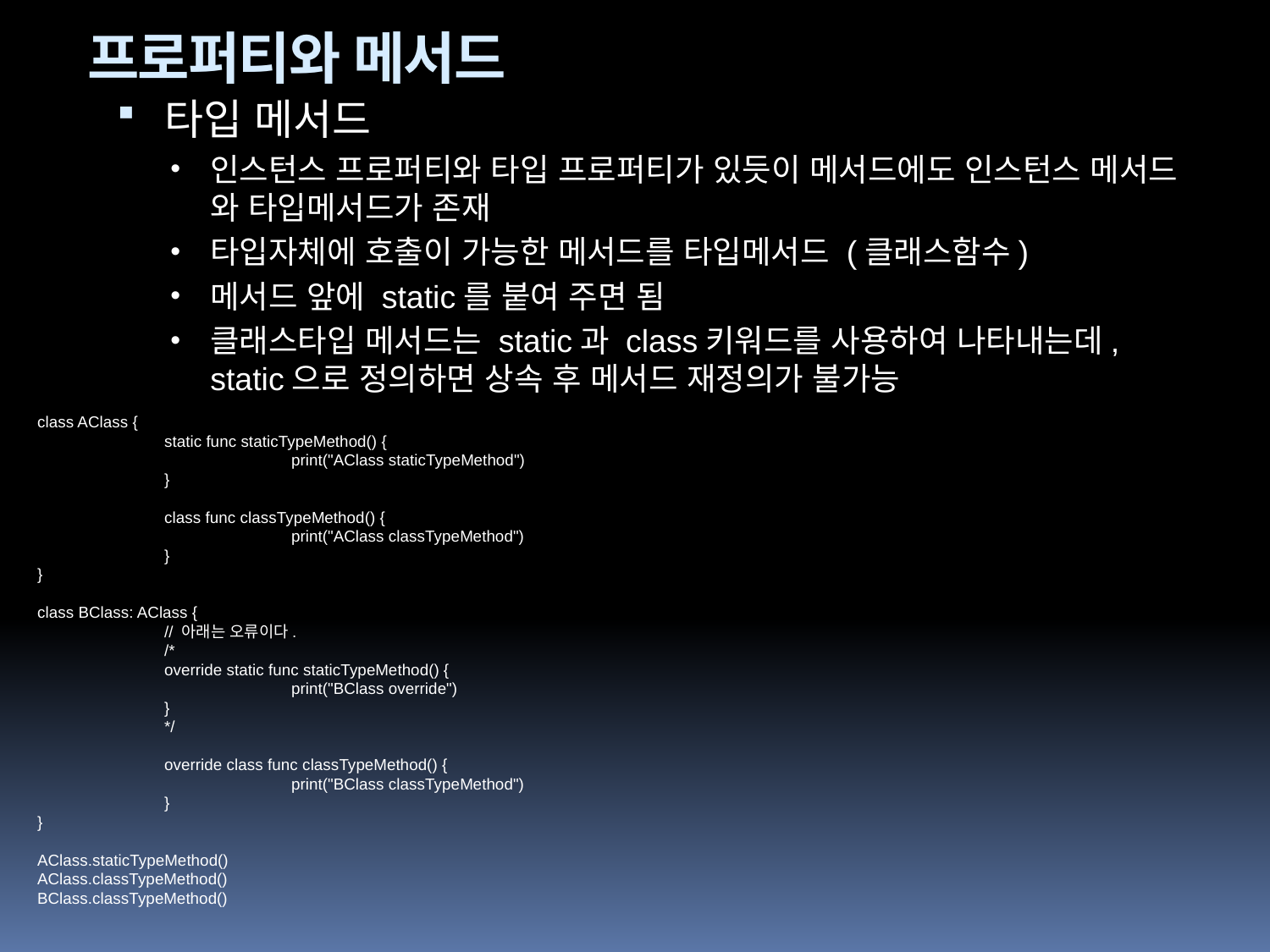

프로퍼티와 메서드
타입 메서드
인스턴스 프로퍼티와 타입 프로퍼티가 있듯이 메서드에도 인스턴스 메서드 와 타입메서드가 존재
타입자체에 호출이 가능한 메서드를 타입메서드 (클래스함수)
메서드 앞에 static를 붙여 주면 됨
클래스타입 메서드는 static과 class키워드를 사용하여 나타내는데, static으로 정의하면 상속 후 메서드 재정의가 불가능
class AClass {
	static func staticTypeMethod() {
		print("AClass staticTypeMethod")
	}

	class func classTypeMethod() {
		print("AClass classTypeMethod")
	}
}

class BClass: AClass {
	// 아래는 오류이다.
	/*
	override static func staticTypeMethod() {
		print("BClass override")
	}
	*/

	override class func classTypeMethod() {
		print("BClass classTypeMethod")
	}
}

AClass.staticTypeMethod()
AClass.classTypeMethod()
BClass.classTypeMethod()